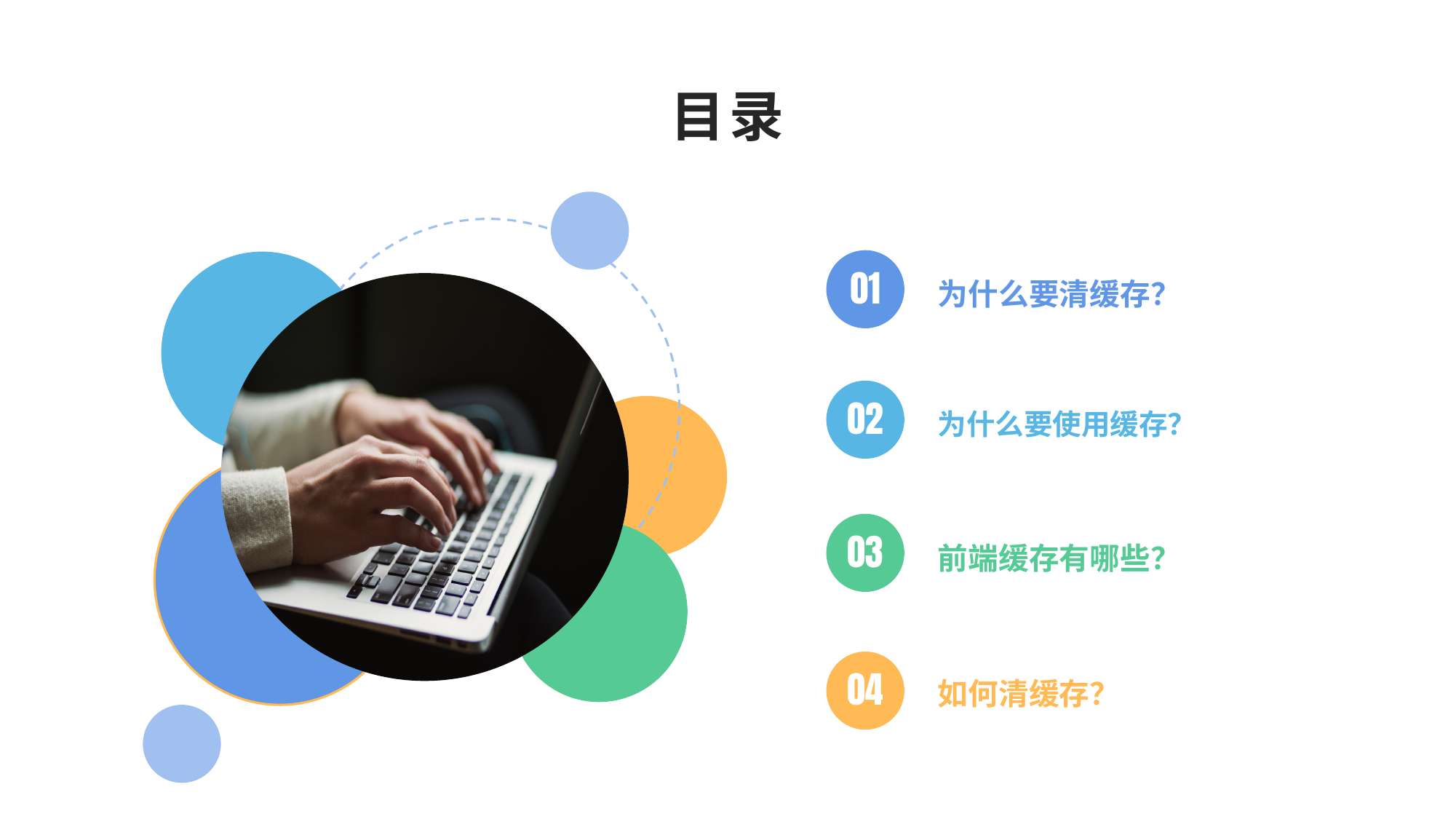

# 目录

01

为什么要清缓存？
02

为什么要使用缓存？

03

前端缓存有哪些？
04
如何清缓存？